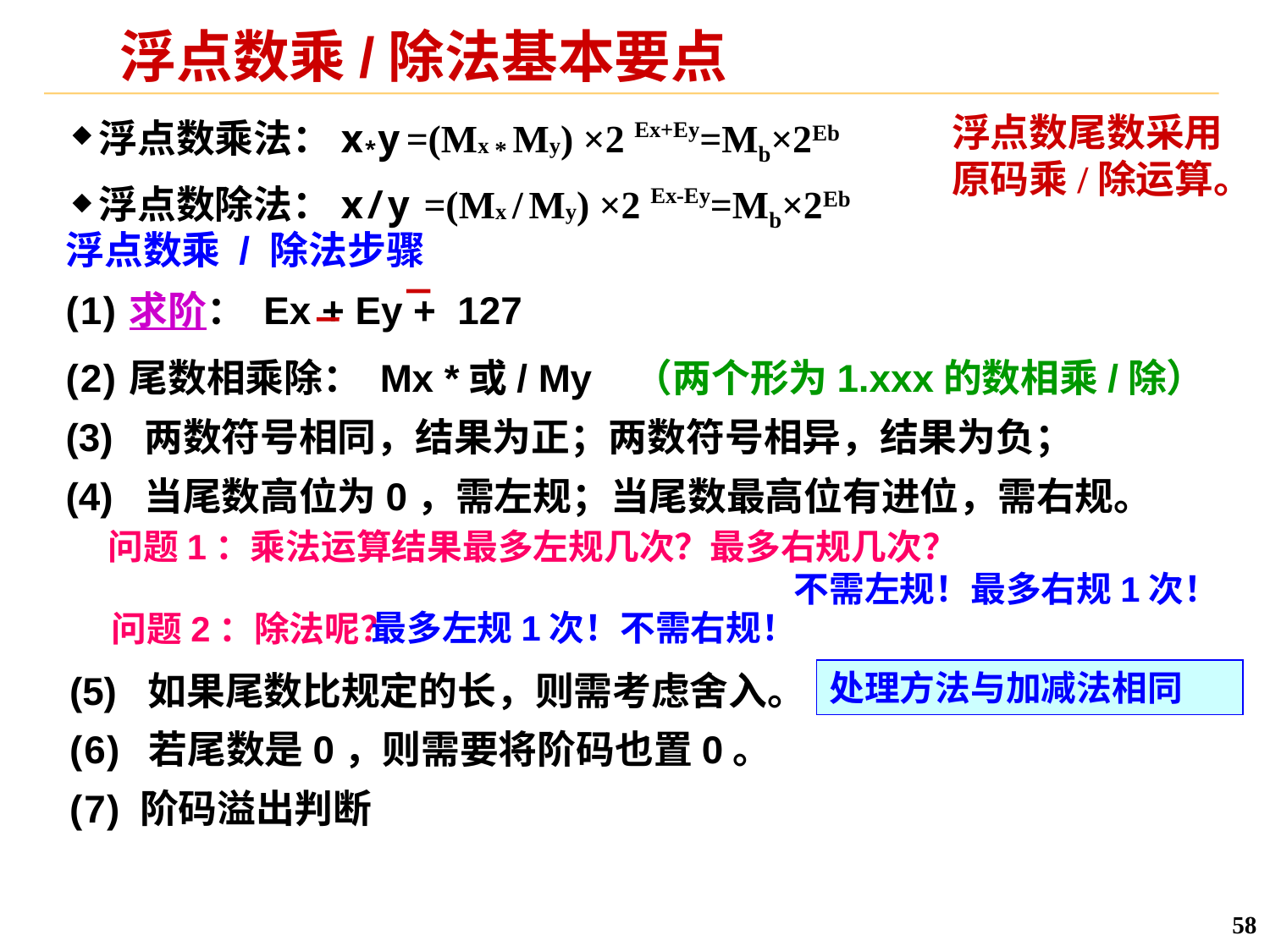

# 浮点数乘/除法基本要点
浮点数乘法：x*y =(Mx * My) ×2 Ex+Ey=Mb×2Eb
浮点数除法：x/y =(Mx / My) ×2 Ex-Ey=Mb×2Eb

浮点数尾数采用原码乘/除运算。
浮点数乘 / 除法步骤
求阶： Ex + Ey +  127
尾数相乘除： Mx *或/ My   （两个形为1.xxx的数相乘/除）
(3)  两数符号相同，结果为正；两数符号相异，结果为负；
(4)  当尾数高位为0，需左规；当尾数最高位有进位，需右规。

问题1：乘法运算结果最多左规几次？最多右规几次？
不需左规！最多右规1次！
最多左规1次！不需右规！
问题2：除法呢？
(5)  如果尾数比规定的长，则需考虑舍入。
  若尾数是0，则需要将阶码也置0。
 阶码溢出判断
处理方法与加减法相同
58